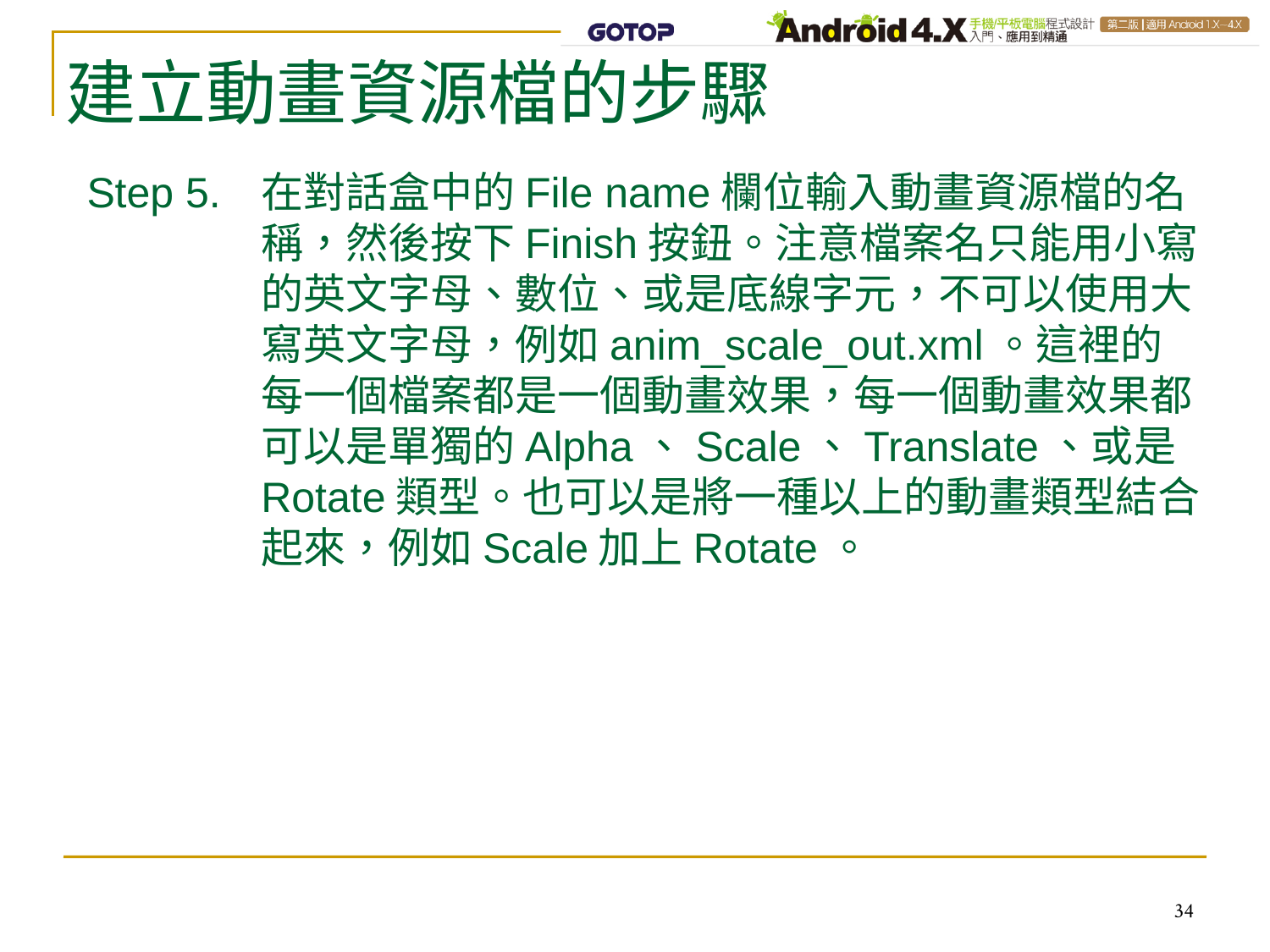

# 建立動畫資源檔的步驟
Step 5.	在對話盒中的File name欄位輸入動畫資源檔的名稱，然後按下Finish按鈕。注意檔案名只能用小寫的英文字母、數位、或是底線字元，不可以使用大寫英文字母，例如anim_scale_out.xml。這裡的每一個檔案都是一個動畫效果，每一個動畫效果都可以是單獨的Alpha、Scale、Translate、或是Rotate類型。也可以是將一種以上的動畫類型結合起來，例如Scale加上Rotate。
34